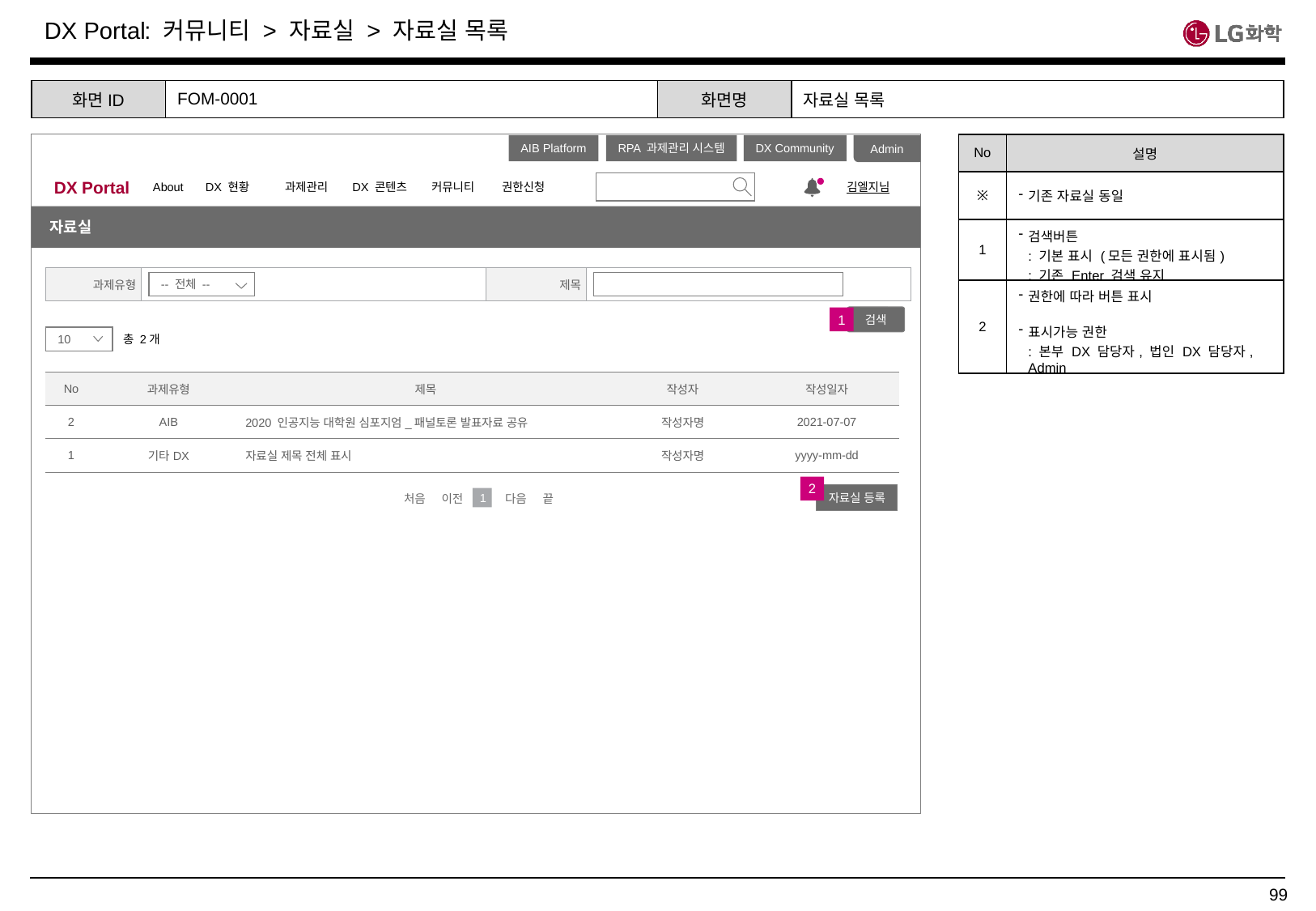

: 커뮤니티 > 자료실 > 자료실 목록
| 화면ID | FOM-0001 | 화면명 | 자료실 목록 |
| --- | --- | --- | --- |

| No | 설명 |
| --- | --- |
| ※ | 기존 자료실 동일 |
| 1 | 검색버튼 : 기본 표시 (모든 권한에 표시됨) : 기존 Enter 검색 유지 |
| 2 | 권한에 따라 버튼 표시 표시가능 권한 : 본부 DX 담당자, 법인 DX 담당자, Admin |

Admin
DX Portal

About
DX 현황
과제관리
DX 콘텐츠
커뮤니티
권한신청
김엘지님

AIB Platform
RPA 과제관리 시스템
DX Community

자료실
| 과제유형 |  | 제목 |  |
| --- | --- | --- | --- |
-- 전체 --

검색
1
총 2개
10

| No | 과제유형 | 제목 | 작성자 | 작성일자 |
| --- | --- | --- | --- | --- |
| 2 | AIB | 2020 인공지능 대학원 심포지엄\_패널토론 발표자료 공유 | 작성자명 | 2021-07-07 |
| 1 | 기타DX | 자료실 제목 전체 표시 | 작성자명 | yyyy-mm-dd |
2
자료실 등록
처음     이전
다음     끝
1